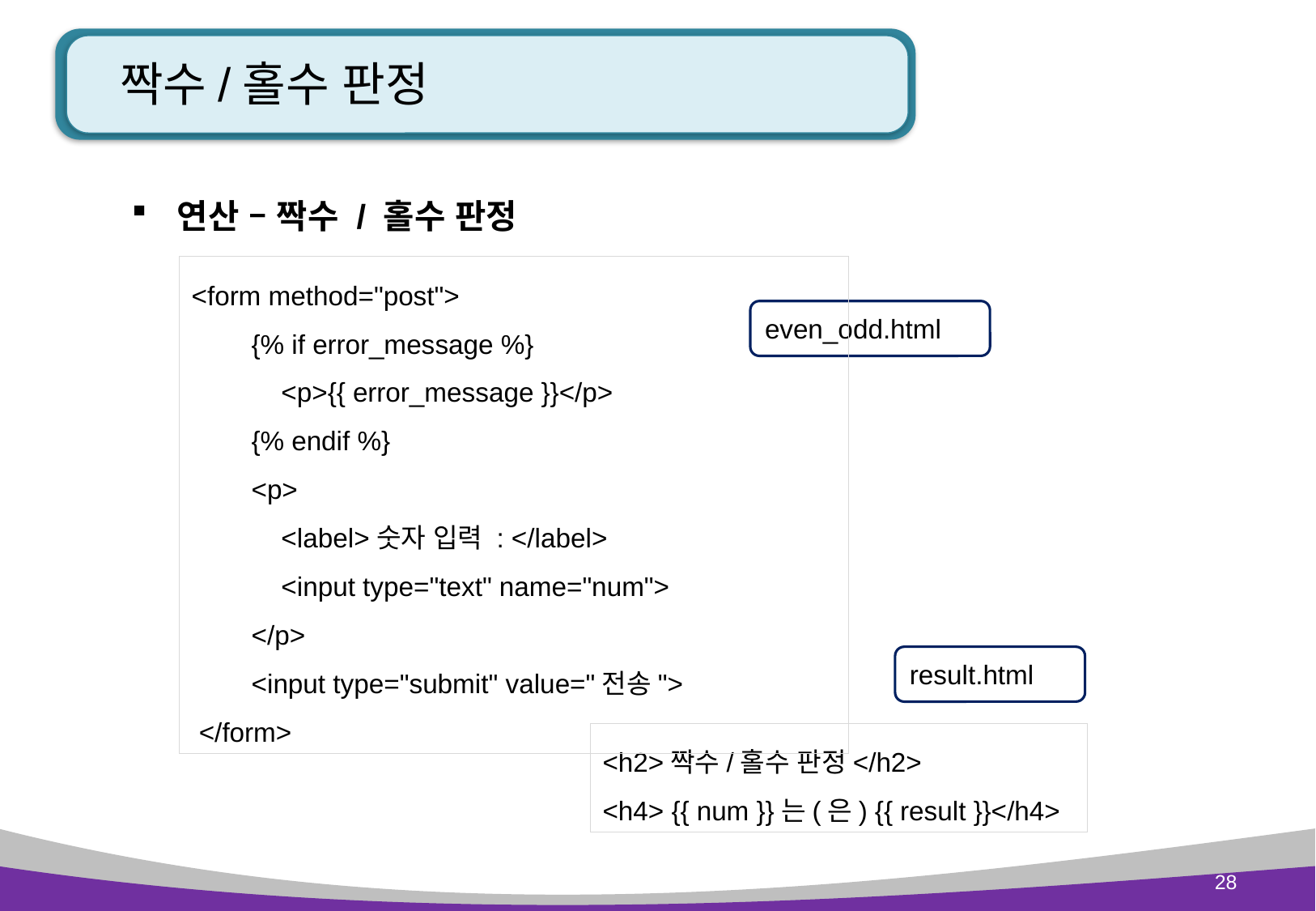

# 짝수/홀수 판정
연산 – 짝수 / 홀수 판정
<form method="post">
        {% if error_message %}
            <p>{{ error_message }}</p>
        {% endif %}
        <p>
            <label>숫자 입력 : </label>
            <input type="text" name="num">
        </p>
        <input type="submit" value="전송">
 </form>
even_odd.html
result.html
<h2>짝수/홀수 판정</h2>
<h4> {{ num }}는(은) {{ result }}</h4>
28